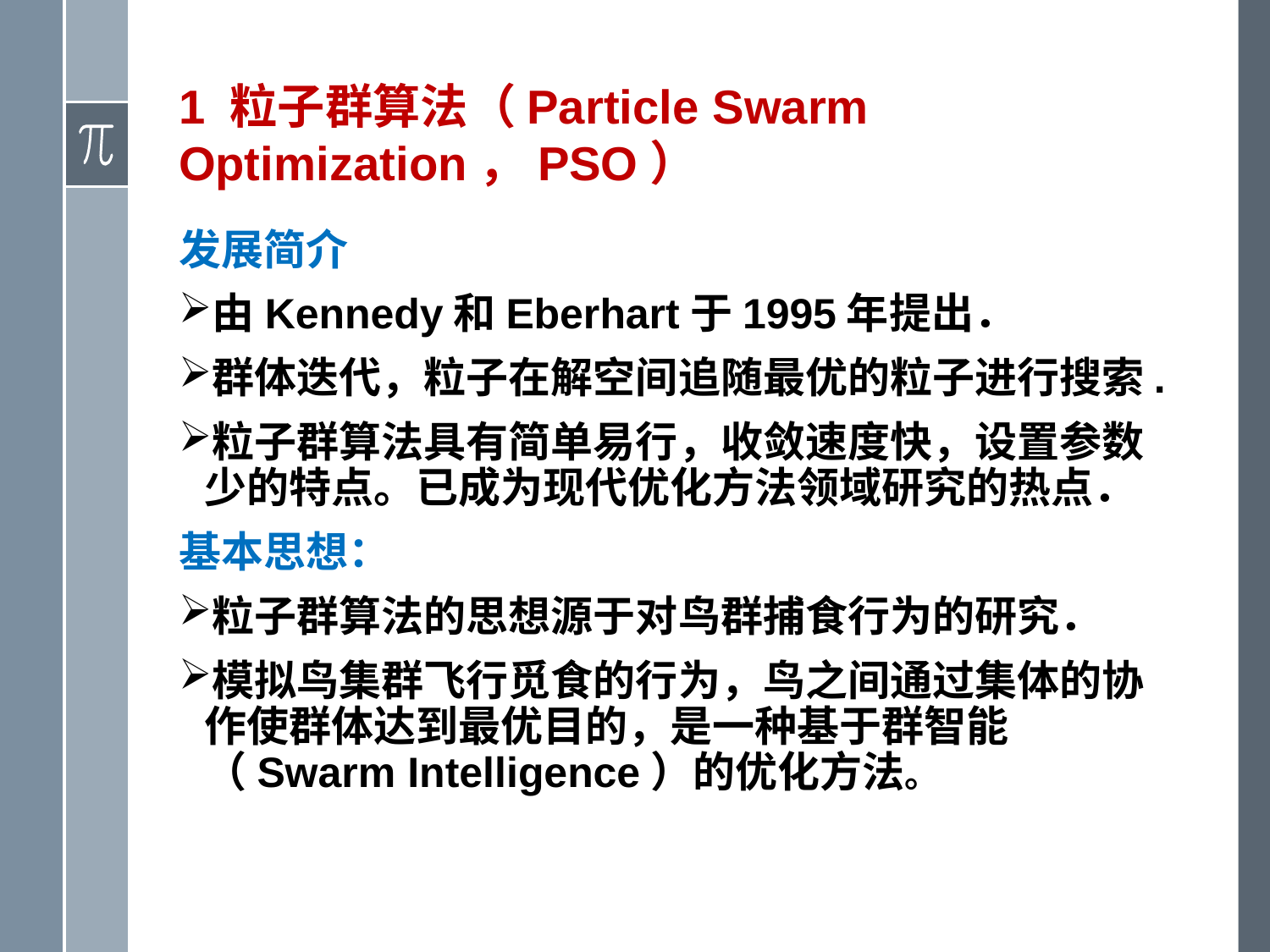

# 1 粒子群算法（Particle Swarm Optimization，PSO）
发展简介
由Kennedy和Eberhart于1995年提出．
群体迭代，粒子在解空间追随最优的粒子进行搜索.
粒子群算法具有简单易行，收敛速度快，设置参数少的特点。已成为现代优化方法领域研究的热点．
基本思想：
粒子群算法的思想源于对鸟群捕食行为的研究．
模拟鸟集群飞行觅食的行为，鸟之间通过集体的协作使群体达到最优目的，是一种基于群智能（Swarm Intelligence）的优化方法。